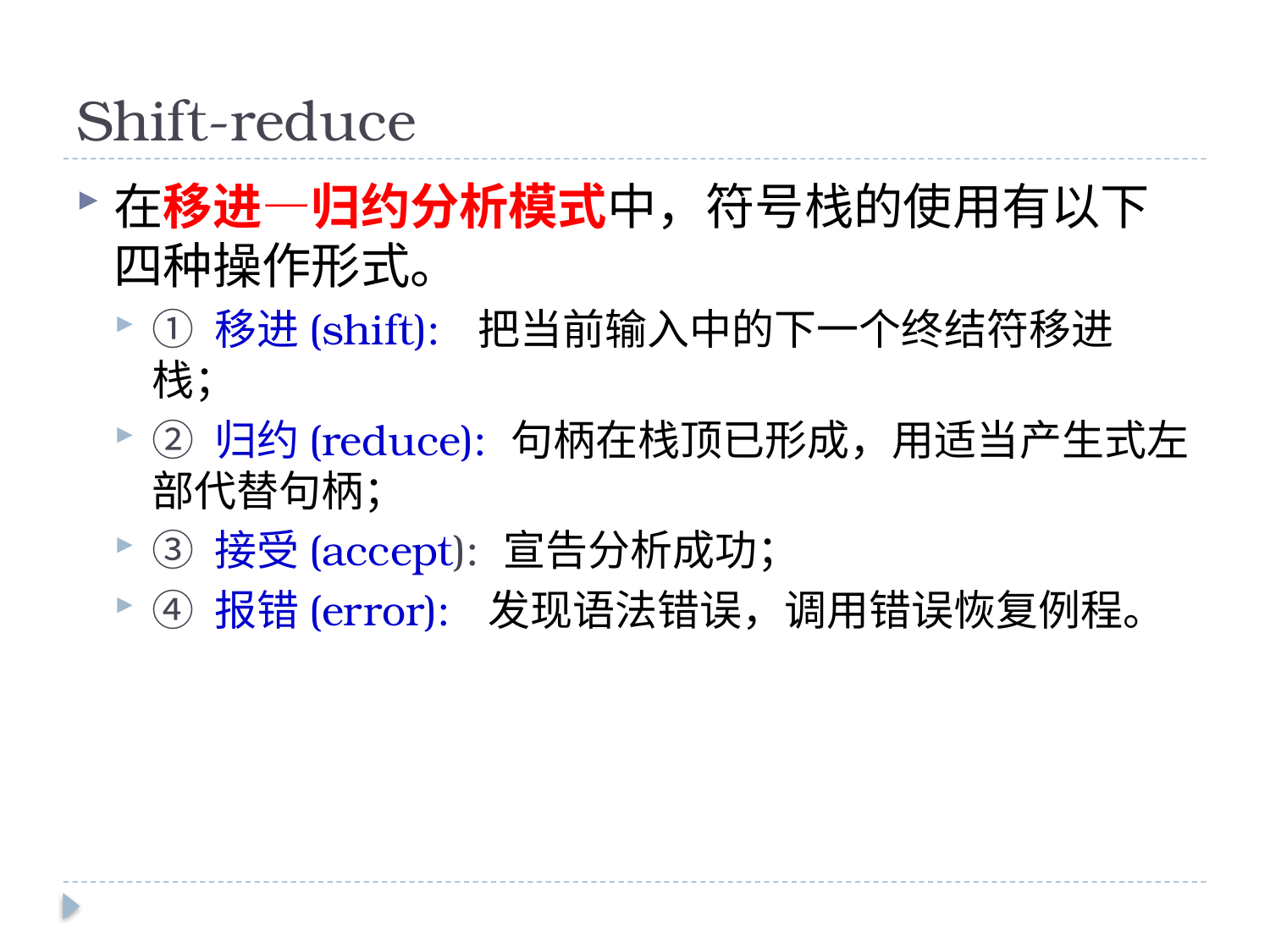

# Shift-reduce
在移进—归约分析模式中，符号栈的使用有以下四种操作形式。
① 移进(shift):  把当前输入中的下一个终结符移进栈；
② 归约(reduce): 句柄在栈顶已形成，用适当产生式左部代替句柄；
③ 接受(accept): 宣告分析成功；
④ 报错(error):  发现语法错误，调用错误恢复例程。

28